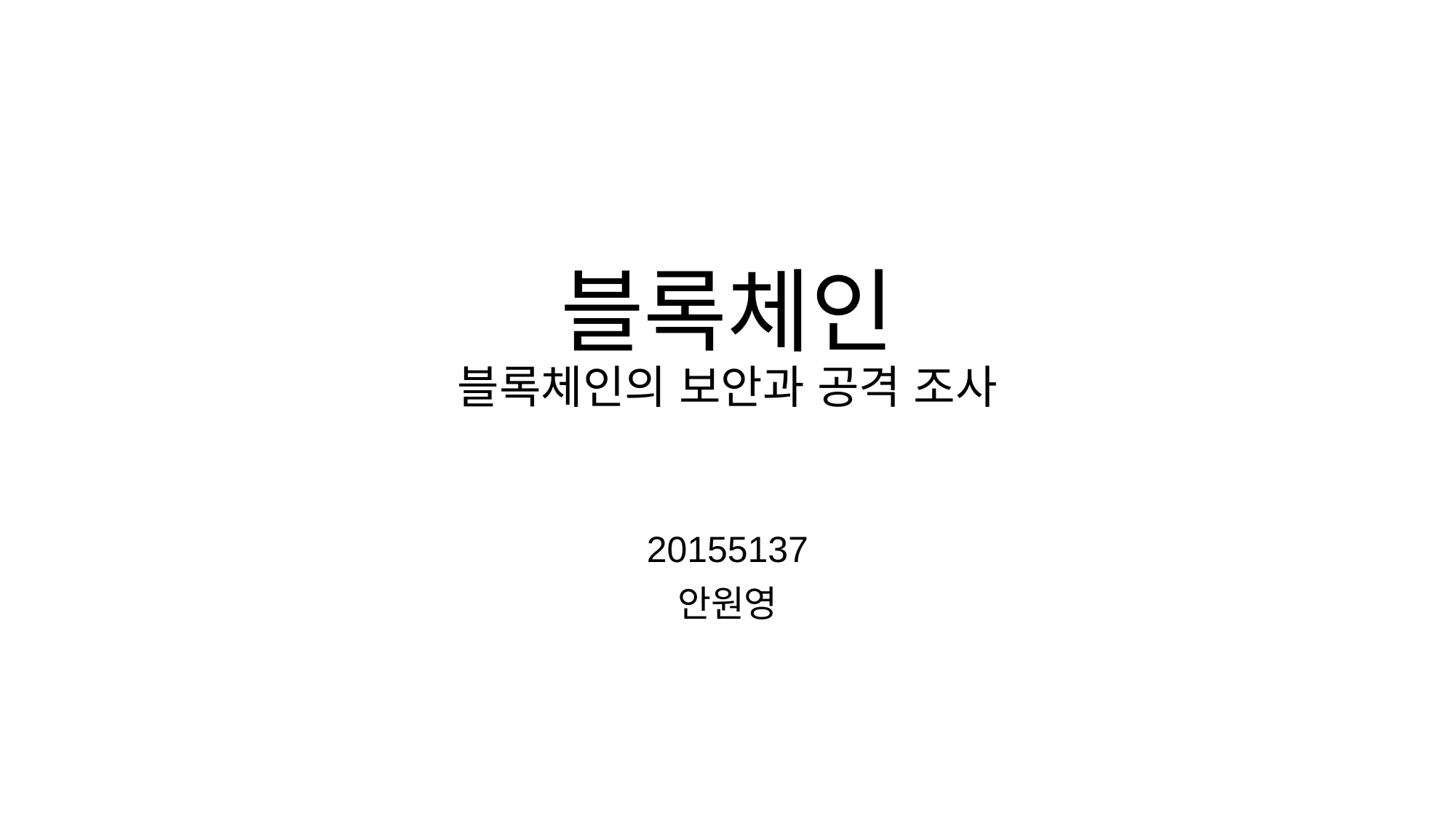

# 블록체인 블록체인의 보안과 공격 조사
20155137
안원영